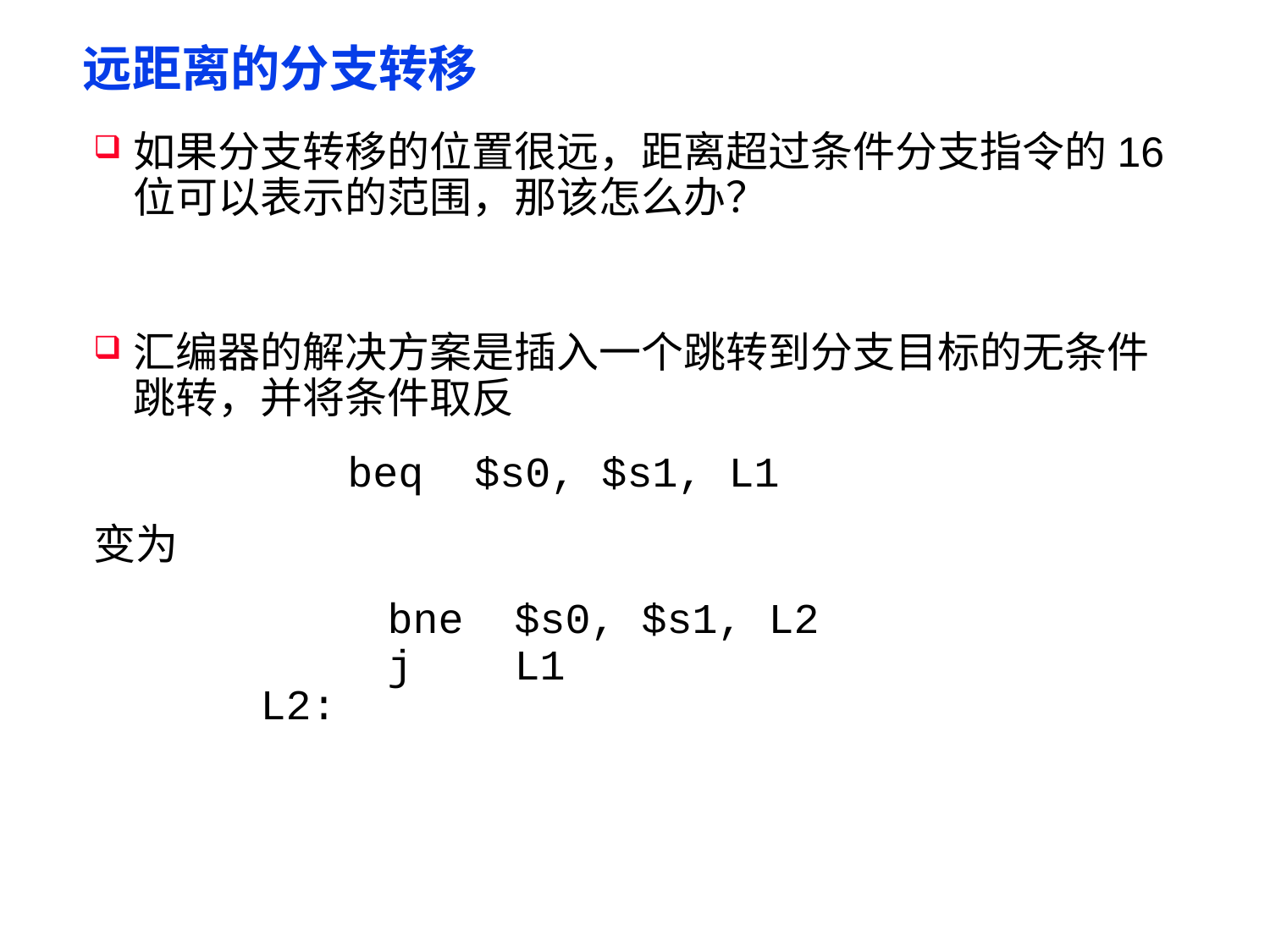

# 远距离的分支转移
如果分支转移的位置很远，距离超过条件分支指令的16位可以表示的范围，那该怎么办？
汇编器的解决方案是插入一个跳转到分支目标的无条件跳转，并将条件取反
		beq	$s0, $s1, L1
变为
			bne	$s0, $s1, L2
			j	L1
		L2: